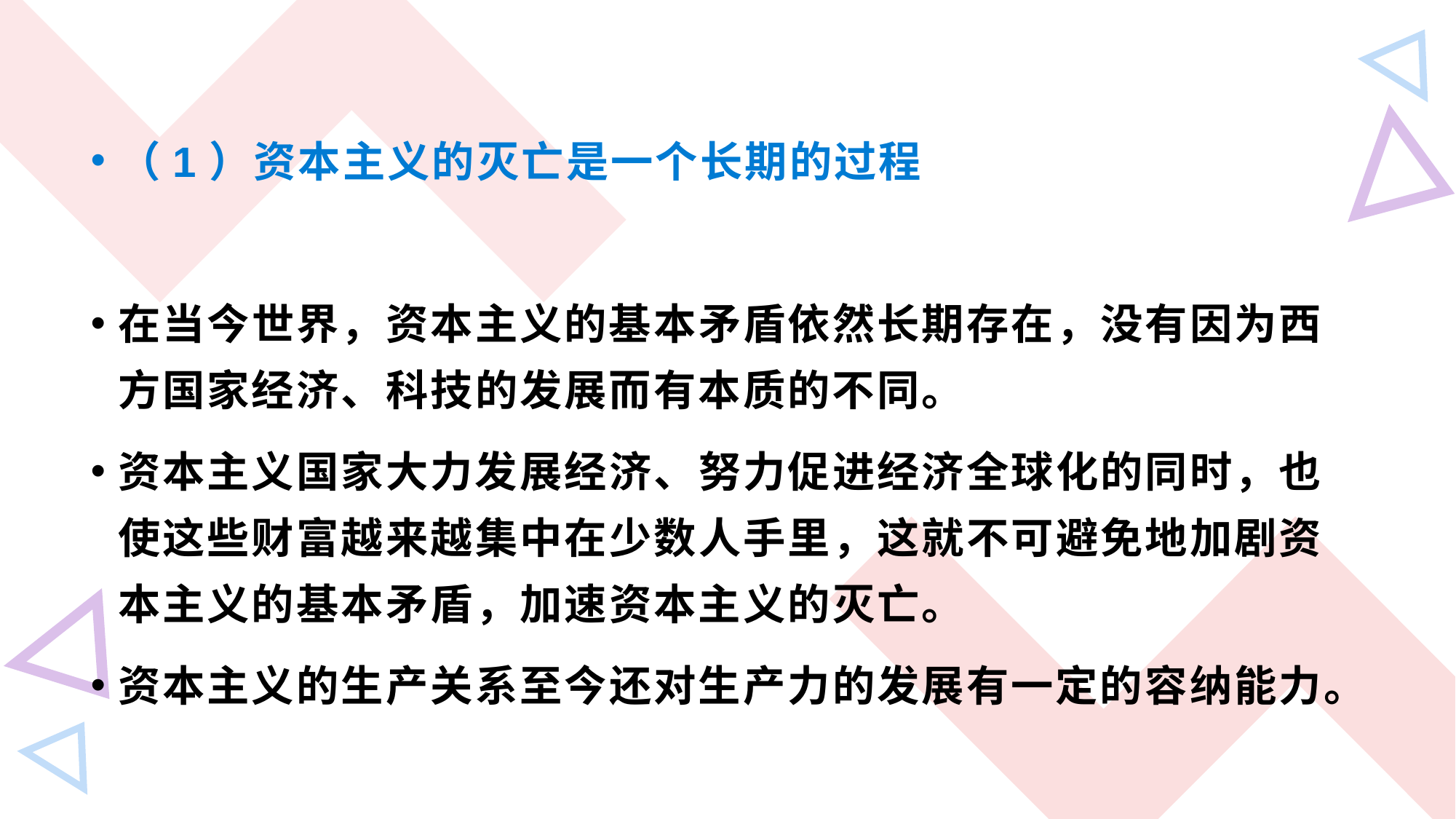

（1）资本主义的灭亡是一个长期的过程

在当今世界，资本主义的基本矛盾依然长期存在，没有因为西方国家经济、科技的发展而有本质的不同。
资本主义国家大力发展经济、努力促进经济全球化的同时，也使这些财富越来越集中在少数人手里，这就不可避免地加剧资本主义的基本矛盾，加速资本主义的灭亡。
资本主义的生产关系至今还对生产力的发展有一定的容纳能力。